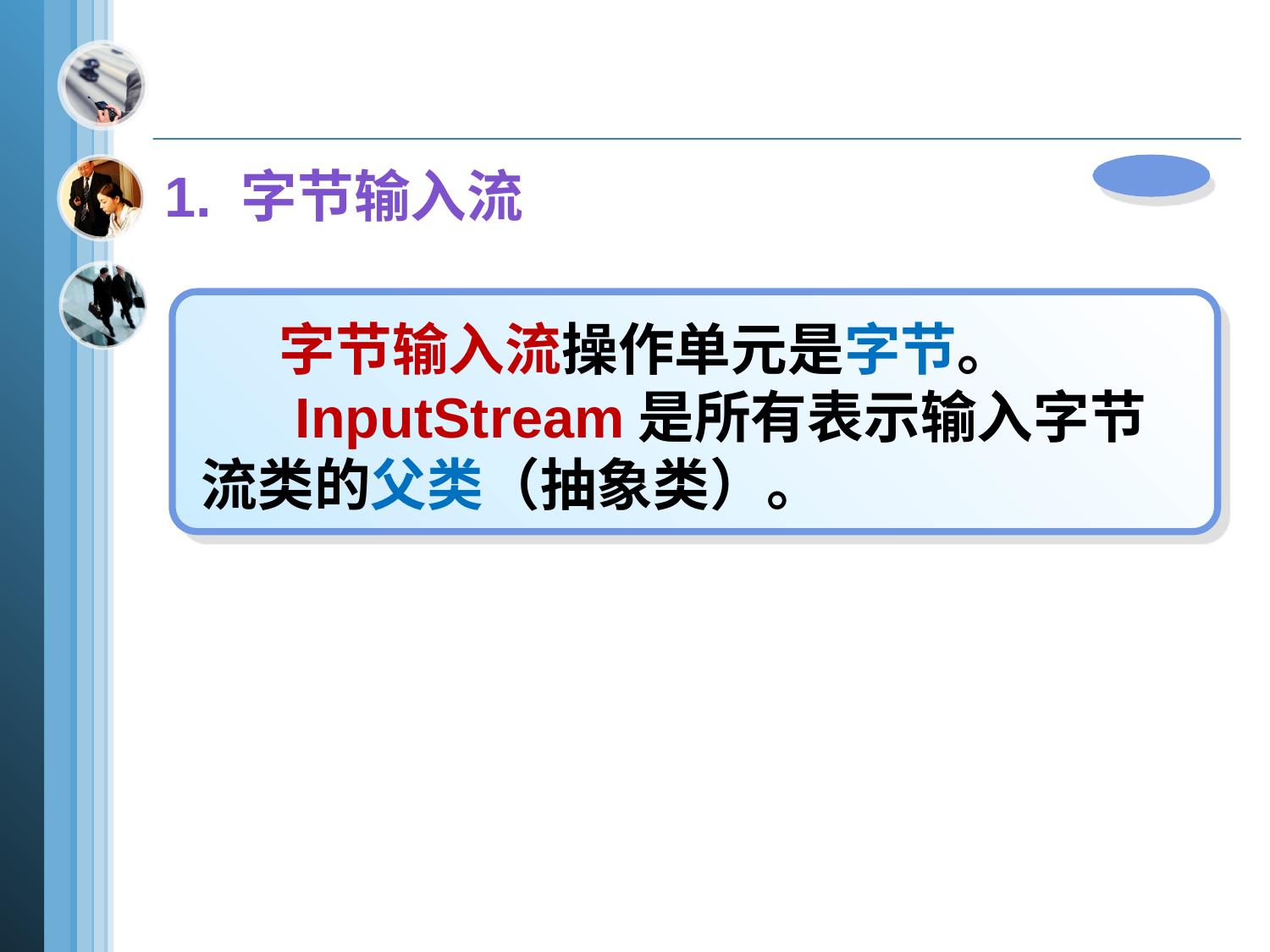

1. 字节输入流

     字节输入流操作单元是字节。
      InputStream是所有表示输入字节流类的父类（抽象类）。